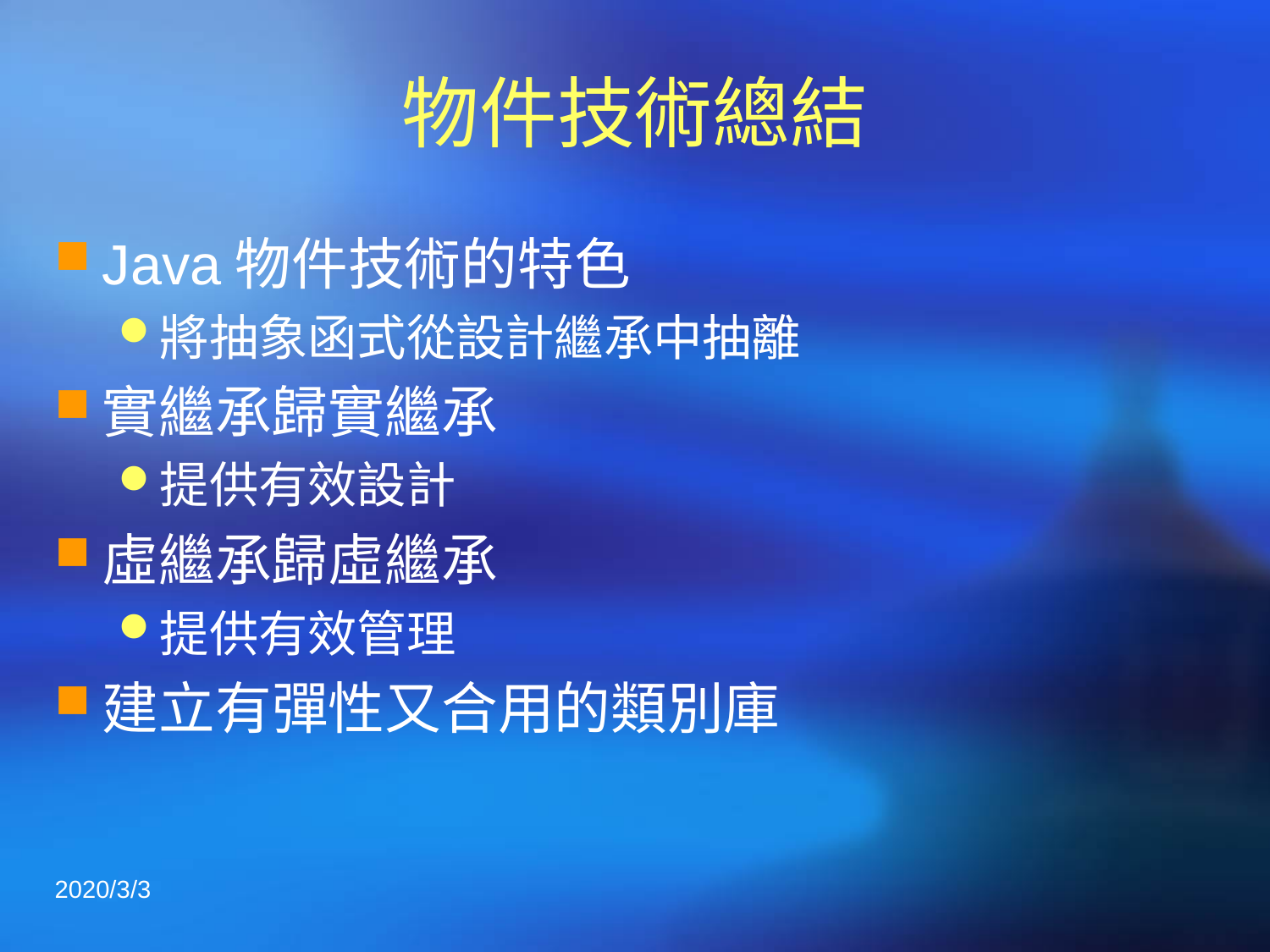

# 物件技術總結
Java物件技術的特色
將抽象函式從設計繼承中抽離
實繼承歸實繼承
提供有效設計
虛繼承歸虛繼承
提供有效管理
建立有彈性又合用的類別庫
2020/3/3